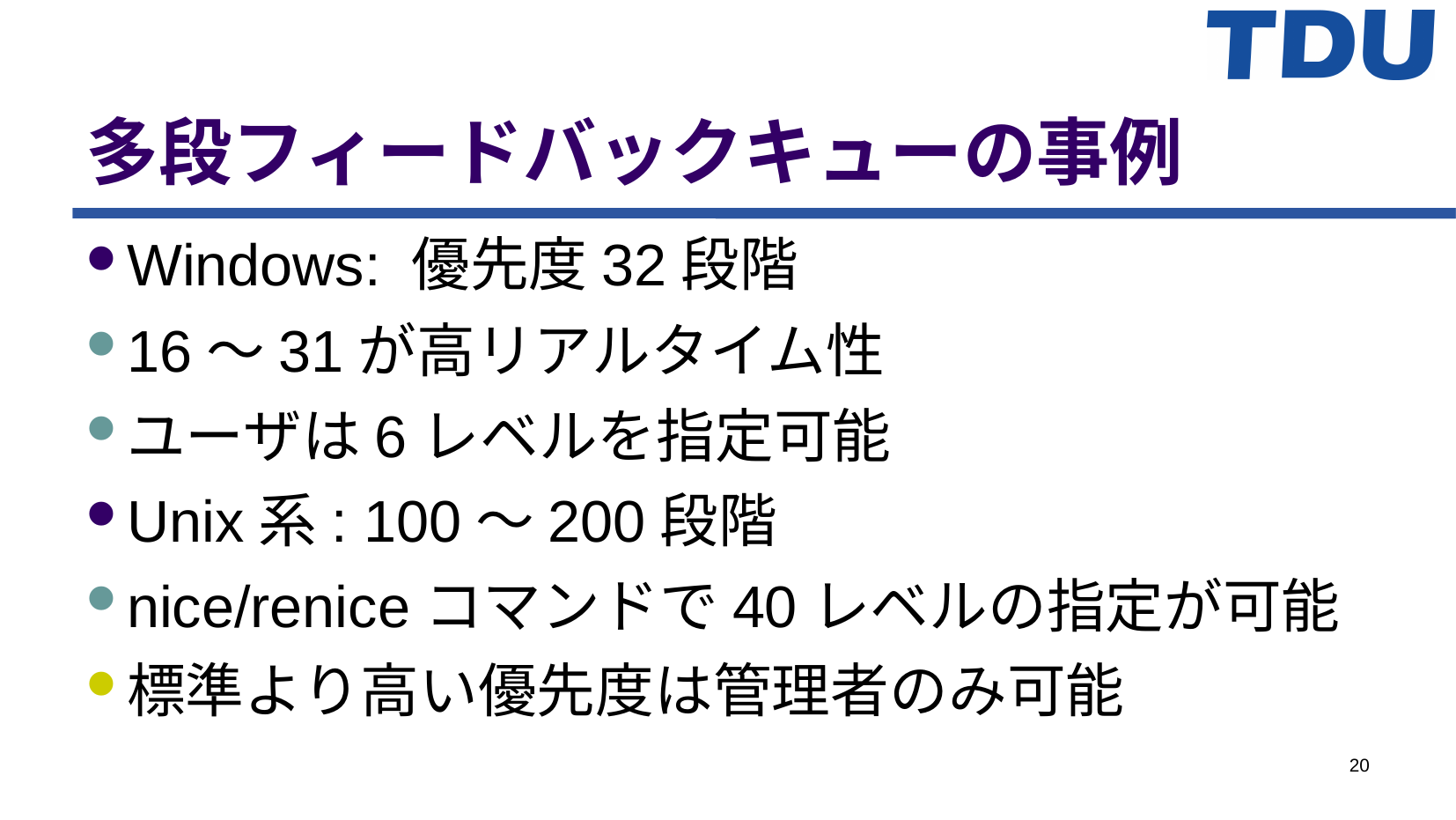

多段フィードバックキューの事例
Windows: 優先度32段階
16～31が高リアルタイム性
ユーザは6レベルを指定可能
Unix系: 100～200段階
nice/reniceコマンドで40レベルの指定が可能
標準より高い優先度は管理者のみ可能
20